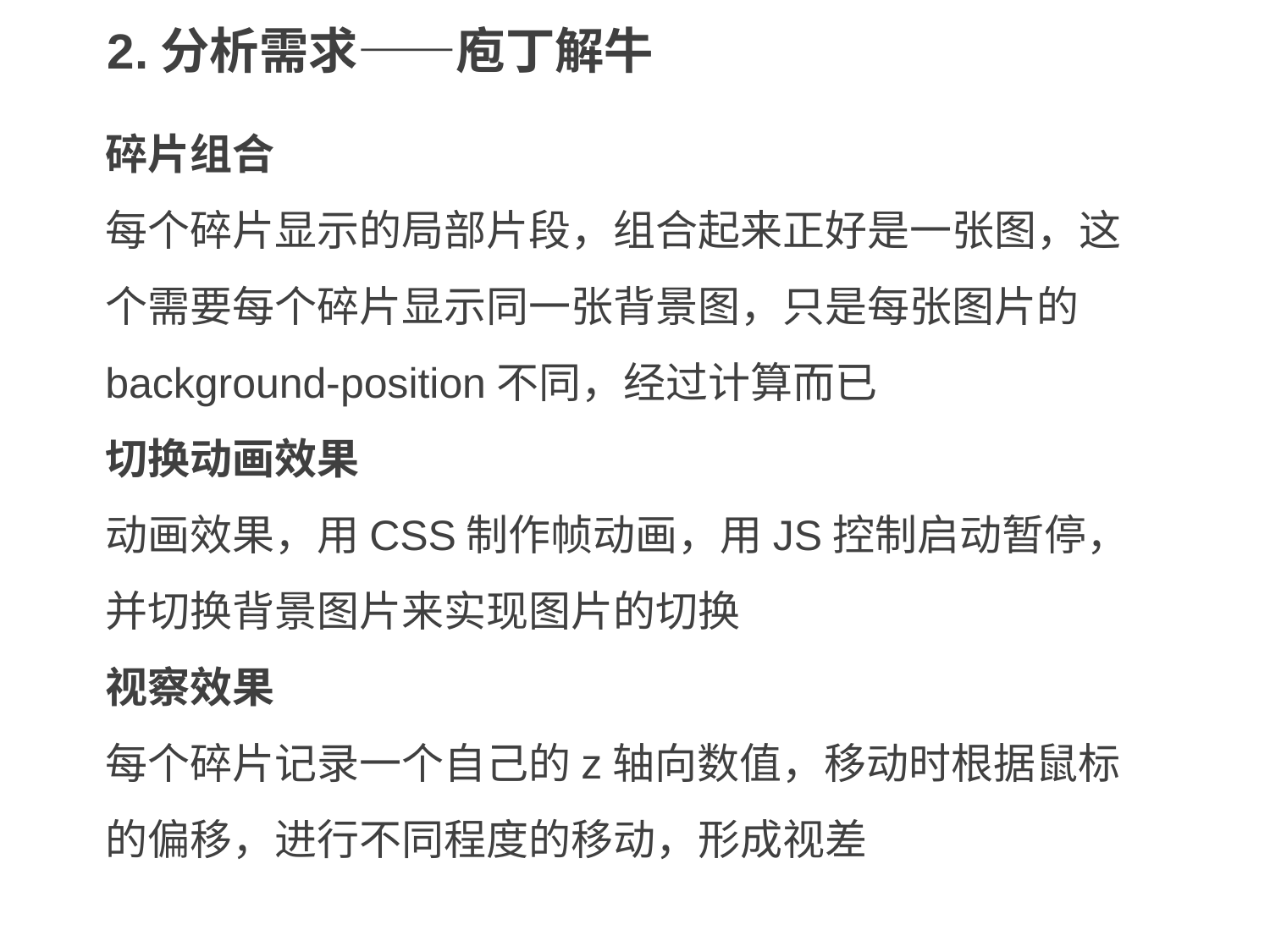

2.分析需求——庖丁解牛
碎片组合
每个碎片显示的局部片段，组合起来正好是一张图，这个需要每个碎片显示同一张背景图，只是每张图片的background-position不同，经过计算而已
切换动画效果
动画效果，用CSS制作帧动画，用JS控制启动暂停，并切换背景图片来实现图片的切换
视察效果
每个碎片记录一个自己的z轴向数值，移动时根据鼠标的偏移，进行不同程度的移动，形成视差